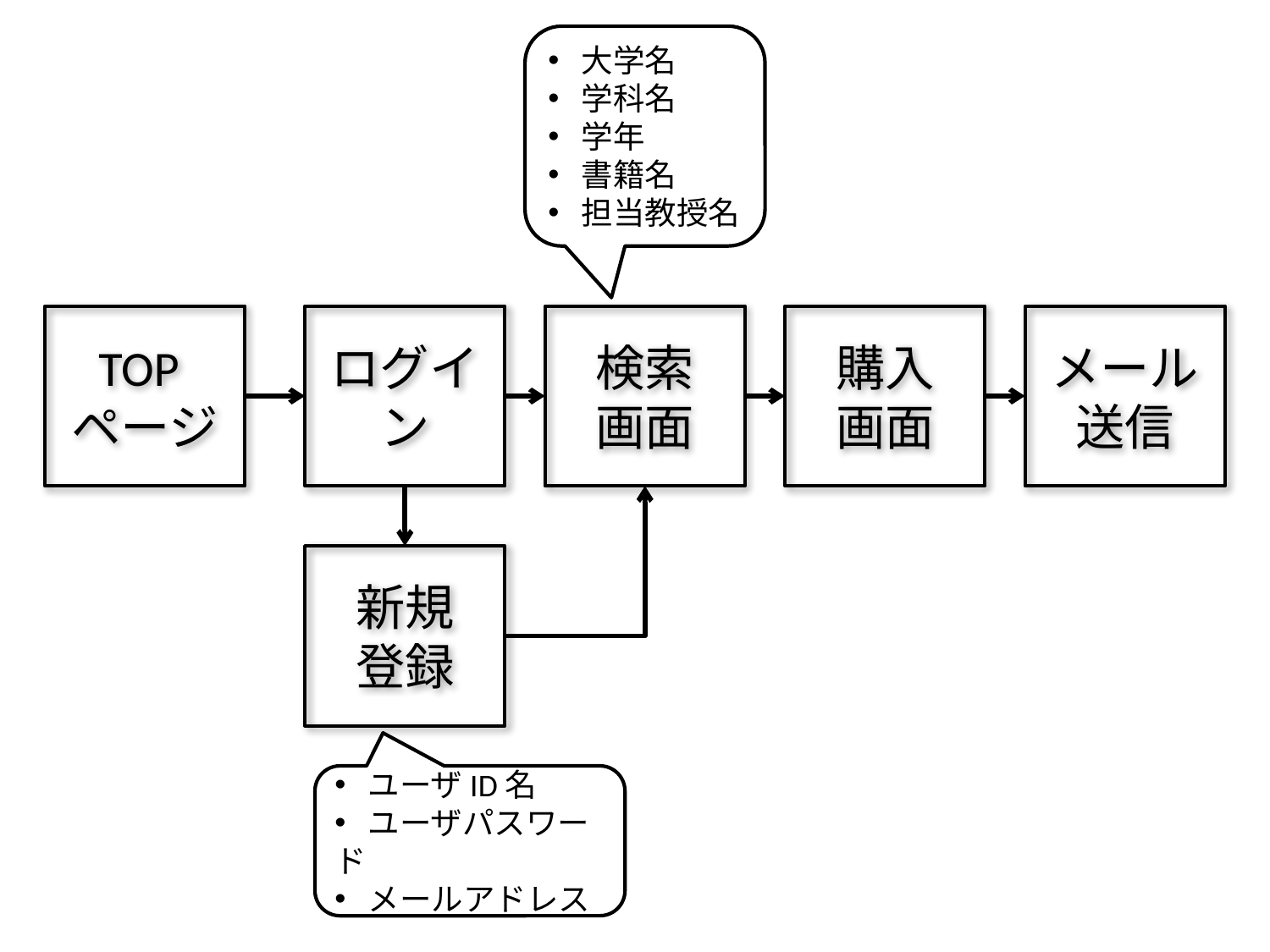

大学名
  学科名
  学年
  書籍名
  担当教授名
TOPページ
ログイン
検索
画面
購入
画面
メール送信
新規
登録
  ユーザID名
  ユーザパスワード
  メールアドレス